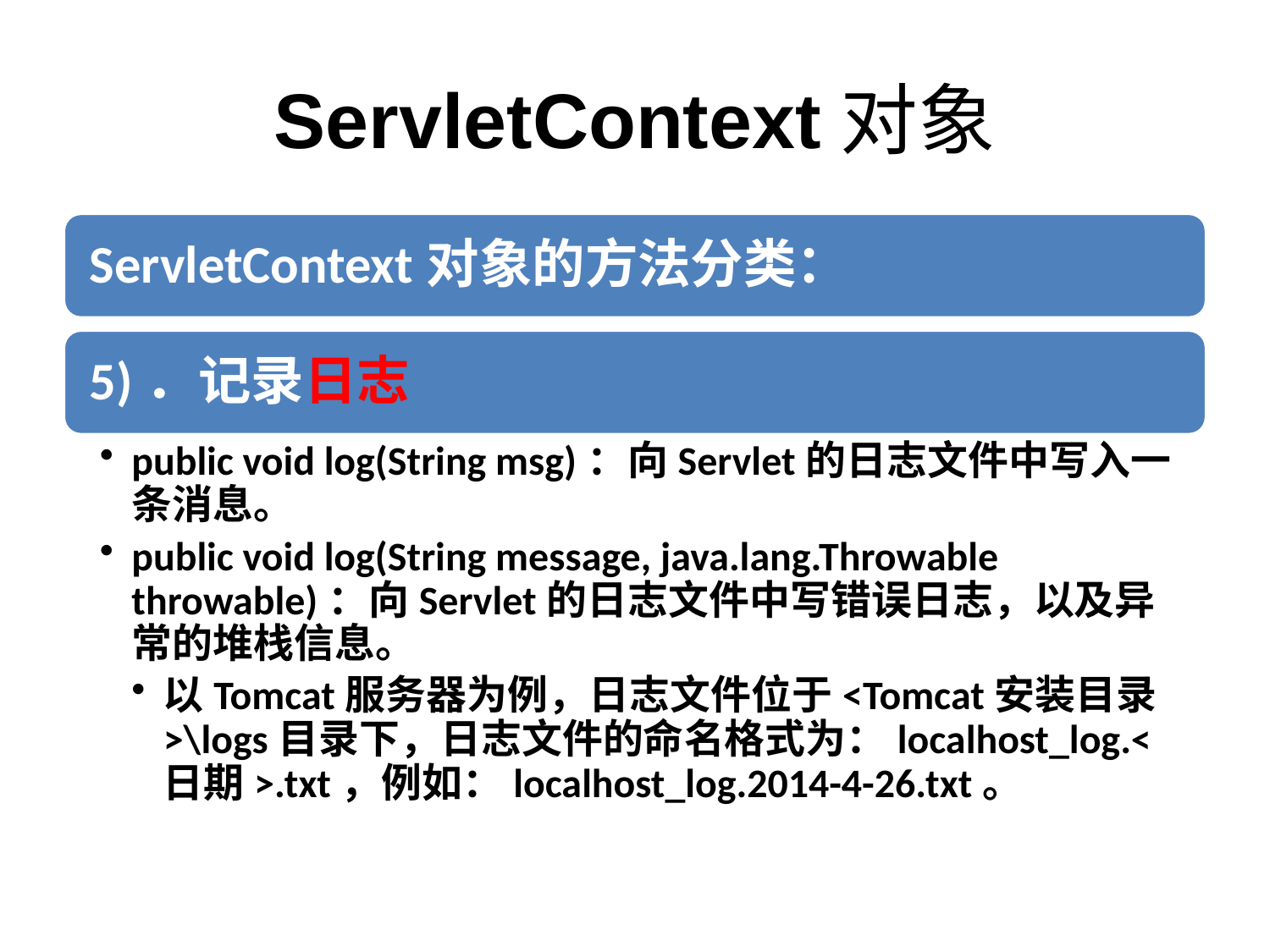

ServletContext对象
ServletContext对象的方法分类：
5)．记录日志
public void log(String msg)：向Servlet的日志文件中写入一条消息。
public void log(String message, java.lang.Throwable throwable)：向Servlet的日志文件中写错误日志，以及异常的堆栈信息。
以Tomcat服务器为例，日志文件位于<Tomcat安装目录>\logs目录下，日志文件的命名格式为：localhost_log.<日期>.txt，例如：localhost_log.2014-4-26.txt。